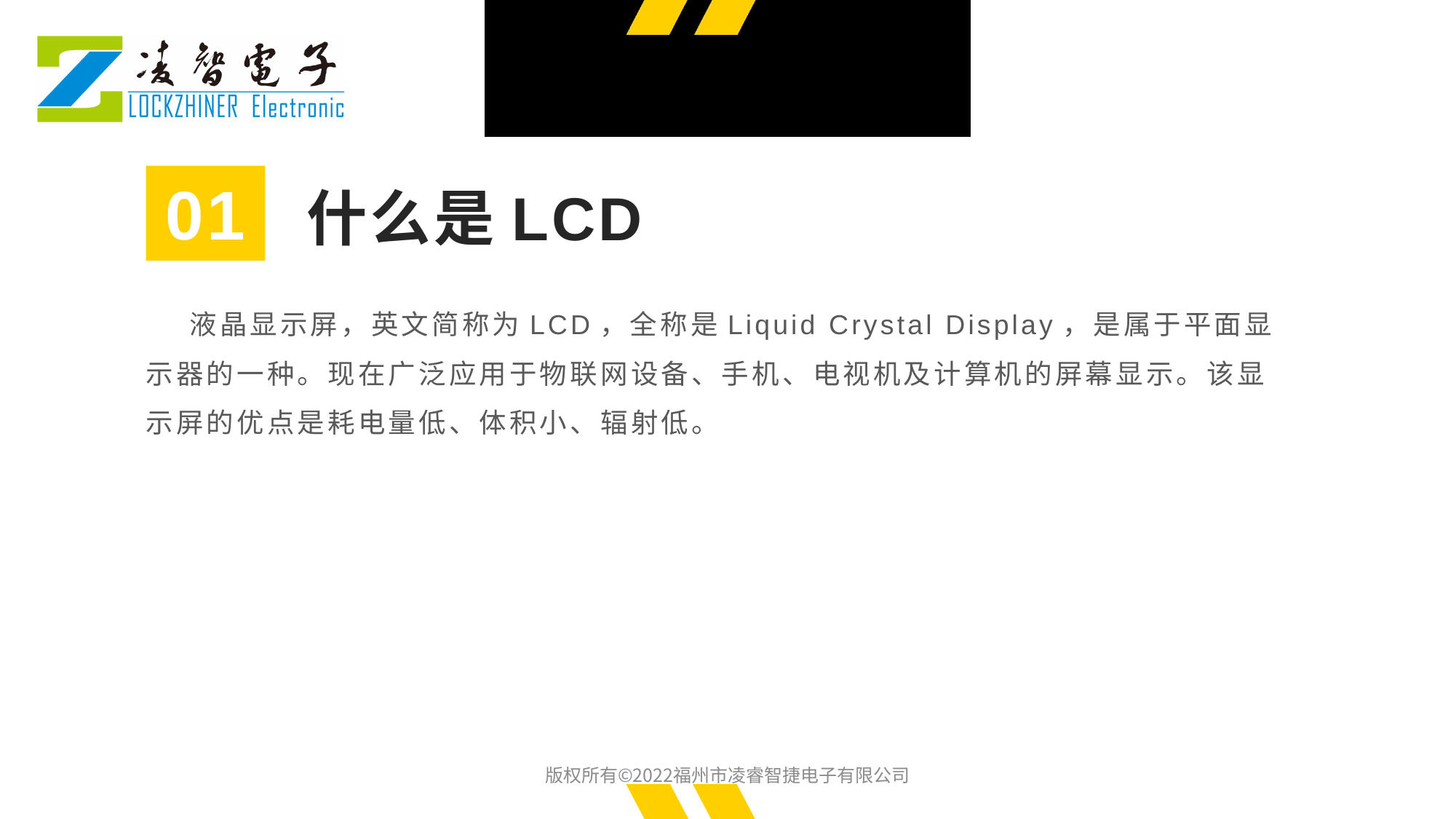

01
什么是LCD
    液晶显示屏，英文简称为LCD，全称是Liquid Crystal Display，是属于平面显示器的一种。现在广泛应用于物联网设备、手机、电视机及计算机的屏幕显示。该显示屏的优点是耗电量低、体积小、辐射低。
版权所有©2022福州市凌睿智捷电子有限公司
3